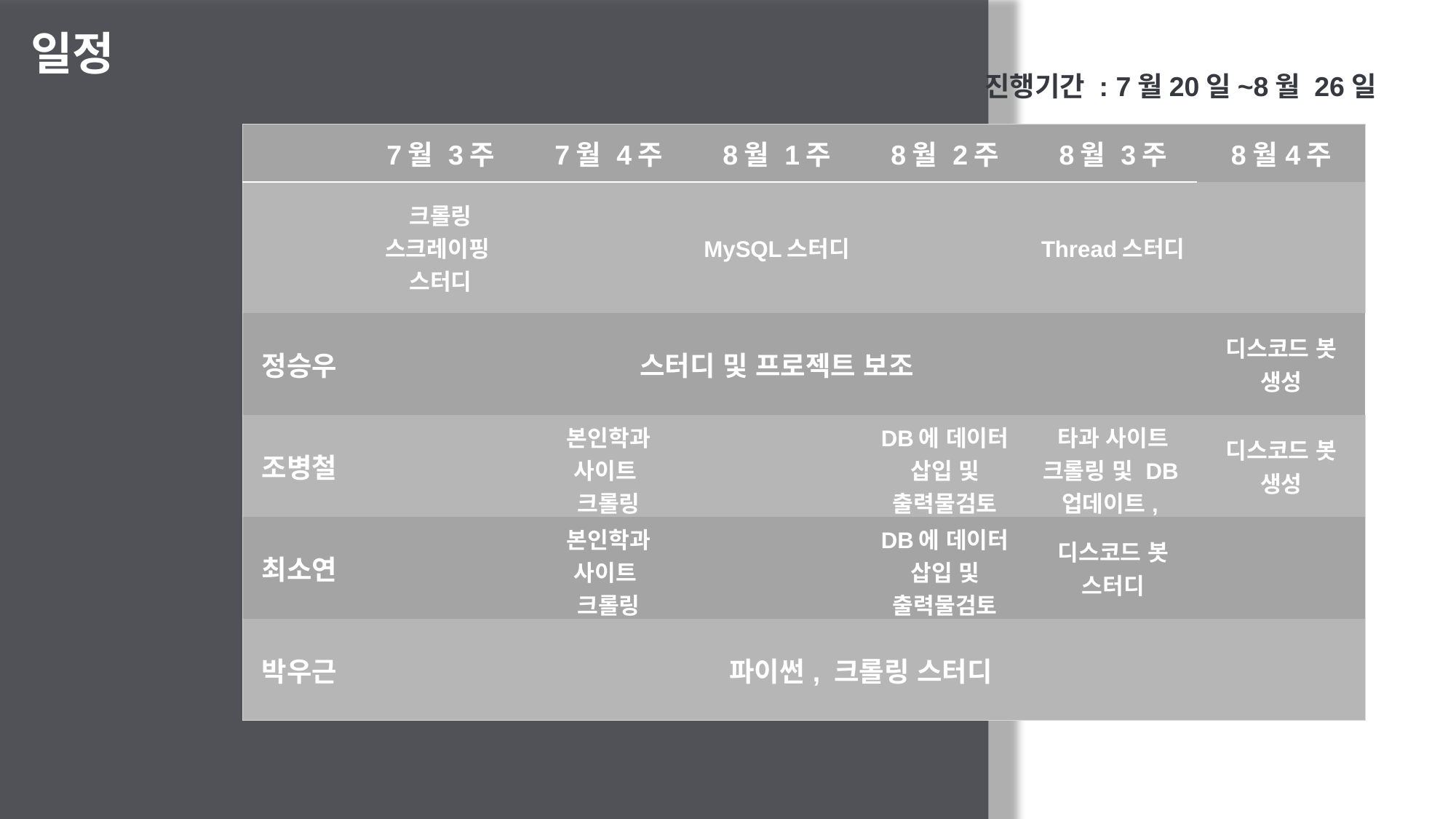

일정
진행기간 : 7월20일~8월 26일
|  | 7월 3주 | 7월 4주 | 8월 1주 | 8월 2주 | 8월 3주 | 8월4주 |
| --- | --- | --- | --- | --- | --- | --- |
|  | 크롤링 스크레이핑 스터디 |  | MySQL스터디 |  | Thread스터디 |  |
| 정승우 | 스터디 및 프로젝트 보조 |  |  |  |  | 디스코드 봇 생성 |
| 조병철 |  | 본인학과 사이트 크롤링 |  | DB에 데이터 삽입 및 출력물검토 | 타과 사이트 크롤링 및 DB업데이트, | 디스코드 봇 생성 |
| 최소연 |  | 본인학과 사이트 크롤링 |  | DB에 데이터 삽입 및 출력물검토 | 디스코드 봇 스터디 |  |
| 박우근 | 파이썬, 크롤링 스터디 |  |  |  |  |  |